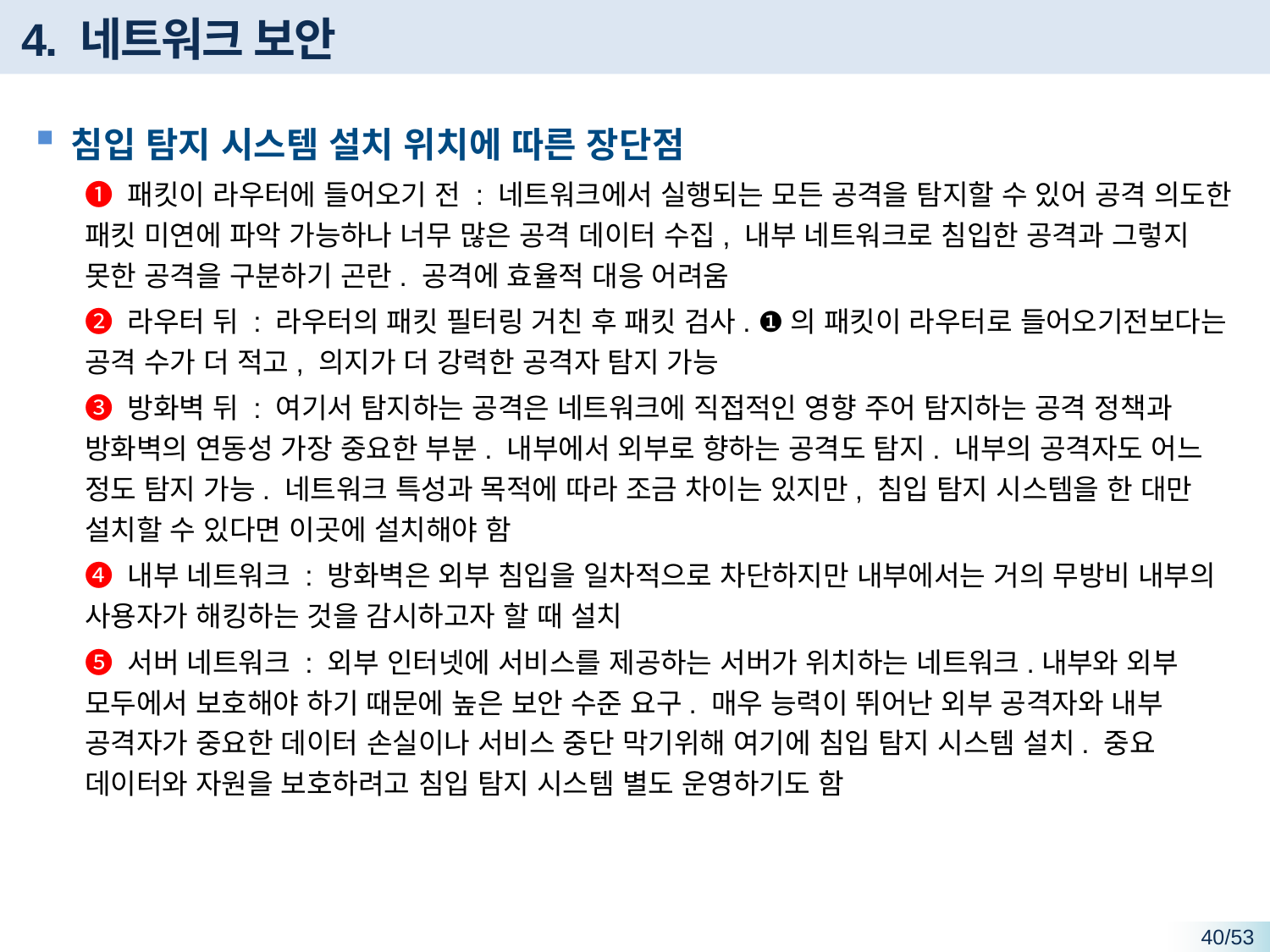

# 4. 네트워크 보안
침입 탐지 시스템 설치 위치에 따른 장단점
❶ 패킷이 라우터에 들어오기 전 : 네트워크에서 실행되는 모든 공격을 탐지할 수 있어 공격 의도한 패킷 미연에 파악 가능하나 너무 많은 공격 데이터 수집, 내부 네트워크로 침입한 공격과 그렇지 못한 공격을 구분하기 곤란. 공격에 효율적 대응 어려움
❷ 라우터 뒤 : 라우터의 패킷 필터링 거친 후 패킷 검사. ❶의 패킷이 라우터로 들어오기전보다는 공격 수가 더 적고, 의지가 더 강력한 공격자 탐지 가능
❸ 방화벽 뒤 : 여기서 탐지하는 공격은 네트워크에 직접적인 영향 주어 탐지하는 공격 정책과 방화벽의 연동성 가장 중요한 부분. 내부에서 외부로 향하는 공격도 탐지. 내부의 공격자도 어느 정도 탐지 가능. 네트워크 특성과 목적에 따라 조금 차이는 있지만, 침입 탐지 시스템을 한 대만 설치할 수 있다면 이곳에 설치해야 함
❹ 내부 네트워크 : 방화벽은 외부 침입을 일차적으로 차단하지만 내부에서는 거의 무방비 내부의 사용자가 해킹하는 것을 감시하고자 할 때 설치
❺ 서버 네트워크 : 외부 인터넷에 서비스를 제공하는 서버가 위치하는 네트워크.내부와 외부 모두에서 보호해야 하기 때문에 높은 보안 수준 요구. 매우 능력이 뛰어난 외부 공격자와 내부 공격자가 중요한 데이터 손실이나 서비스 중단 막기위해 여기에 침입 탐지 시스템 설치. 중요 데이터와 자원을 보호하려고 침입 탐지 시스템 별도 운영하기도 함